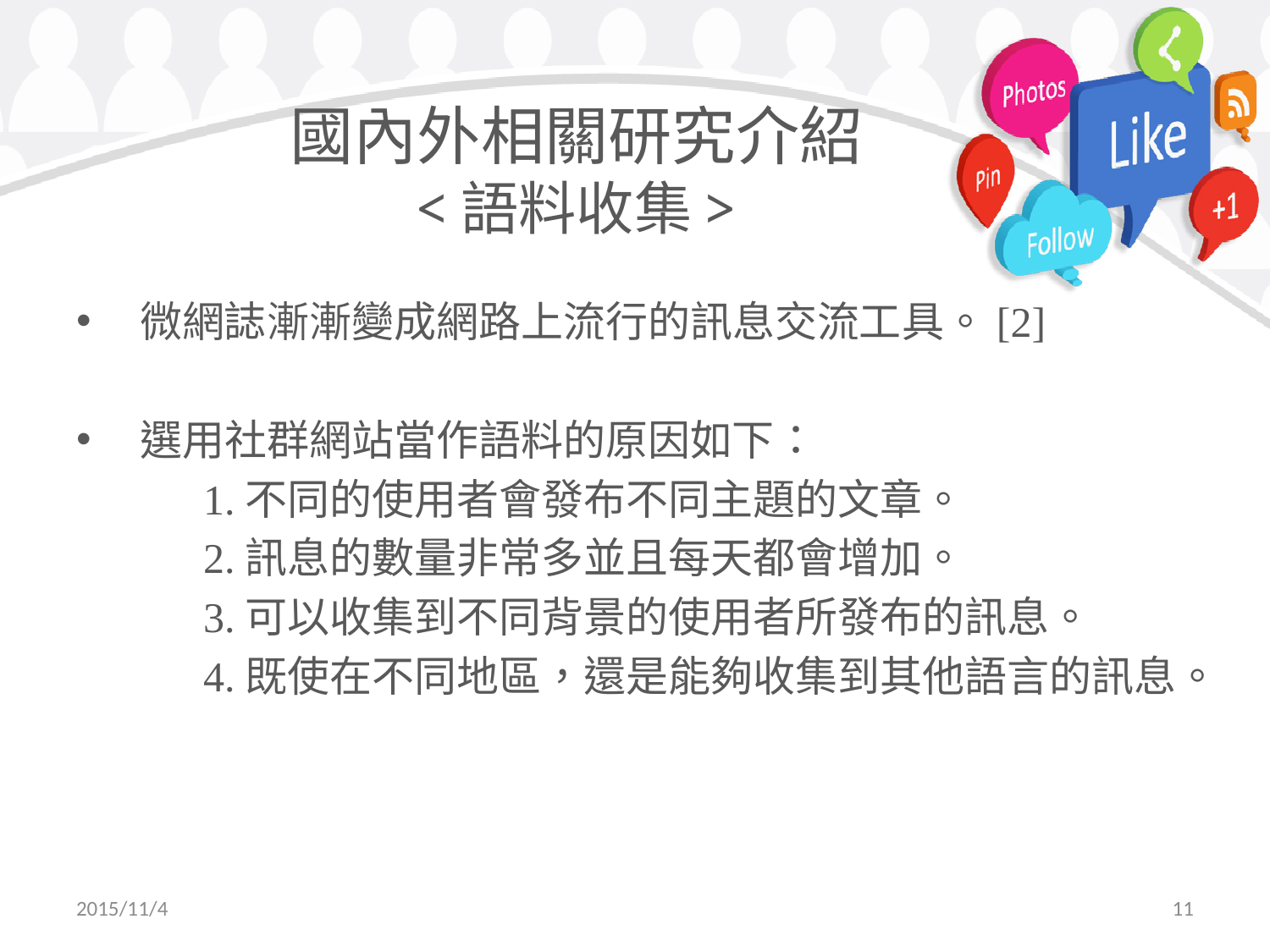

# 國內外相關研究介紹 <語料收集>
微網誌漸漸變成網路上流行的訊息交流工具。[2]

選用社群網站當作語料的原因如下：
	1.不同的使用者會發布不同主題的文章。
	2.訊息的數量非常多並且每天都會增加。
	3.可以收集到不同背景的使用者所發布的訊息。
	4.既使在不同地區，還是能夠收集到其他語言的訊息。

2015/11/4
11